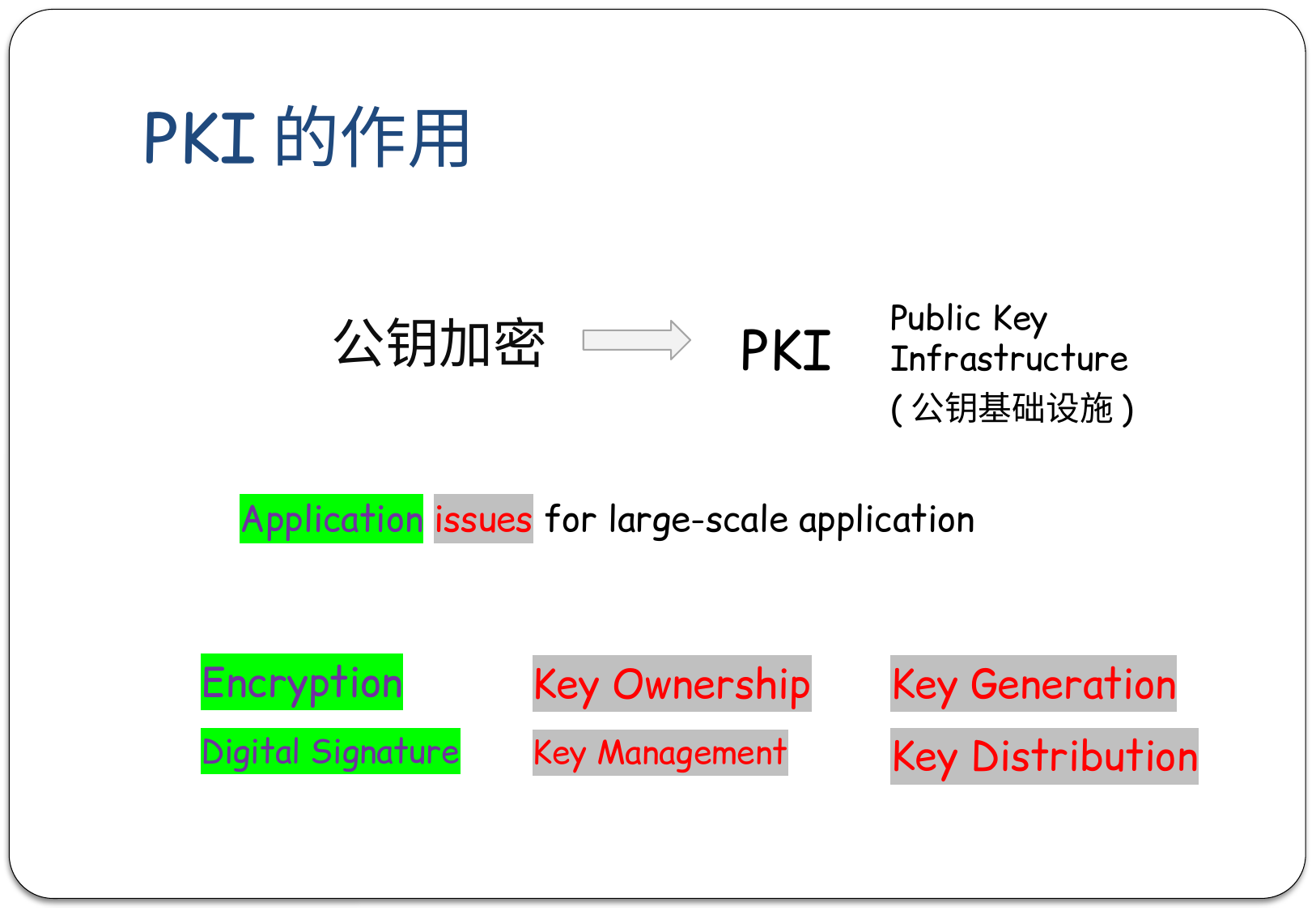

# PKI的作用
Public Key Infrastructure
(公钥基础设施)
公钥加密
PKI

Application issues for large-scale application
Encryption
Key Ownership
Key Generation
Digital Signature
Key Distribution
Key Management